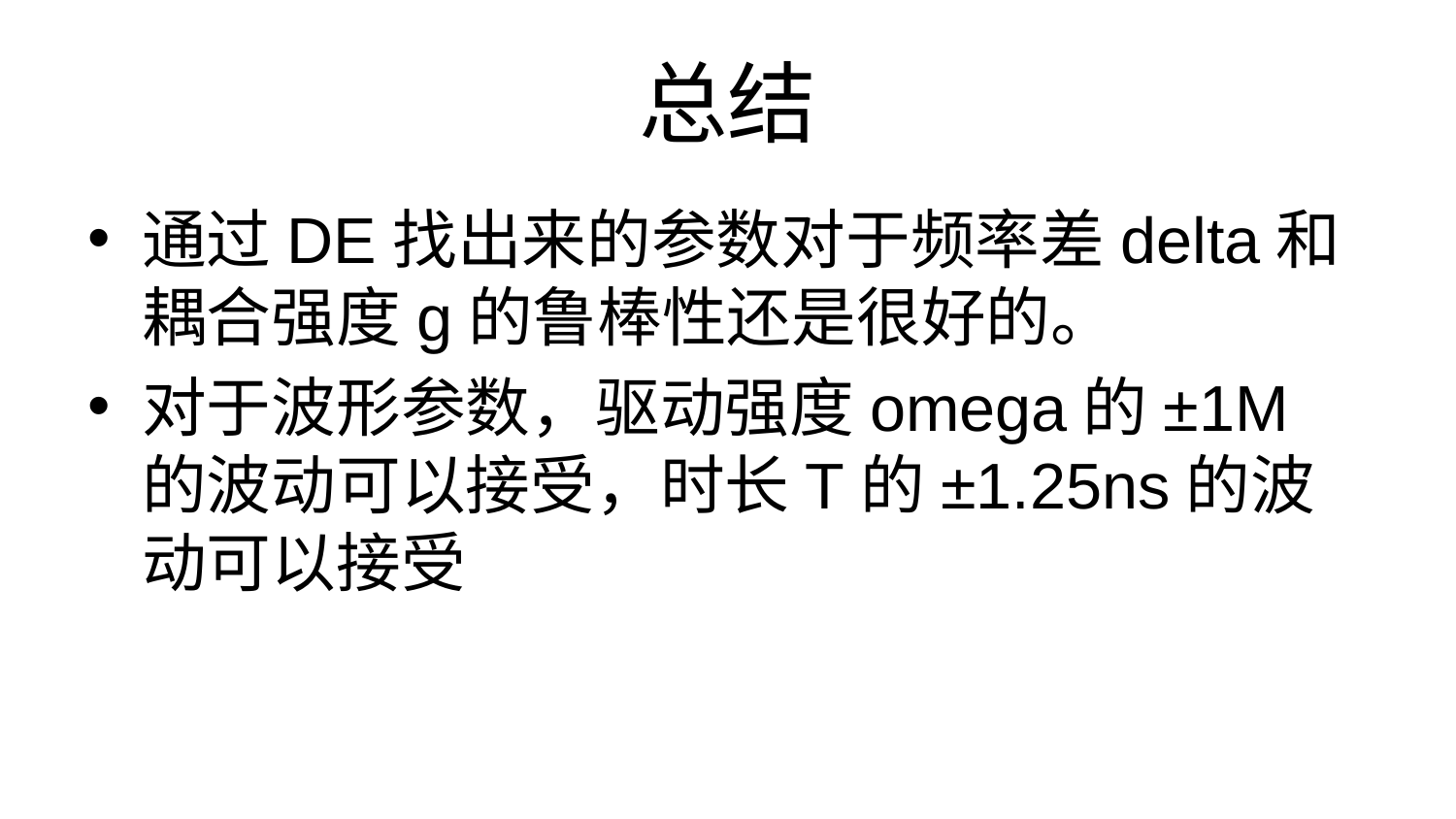

# 总结
通过DE找出来的参数对于频率差delta和耦合强度g的鲁棒性还是很好的。
对于波形参数，驱动强度omega的±1M的波动可以接受，时长T的±1.25ns的波动可以接受